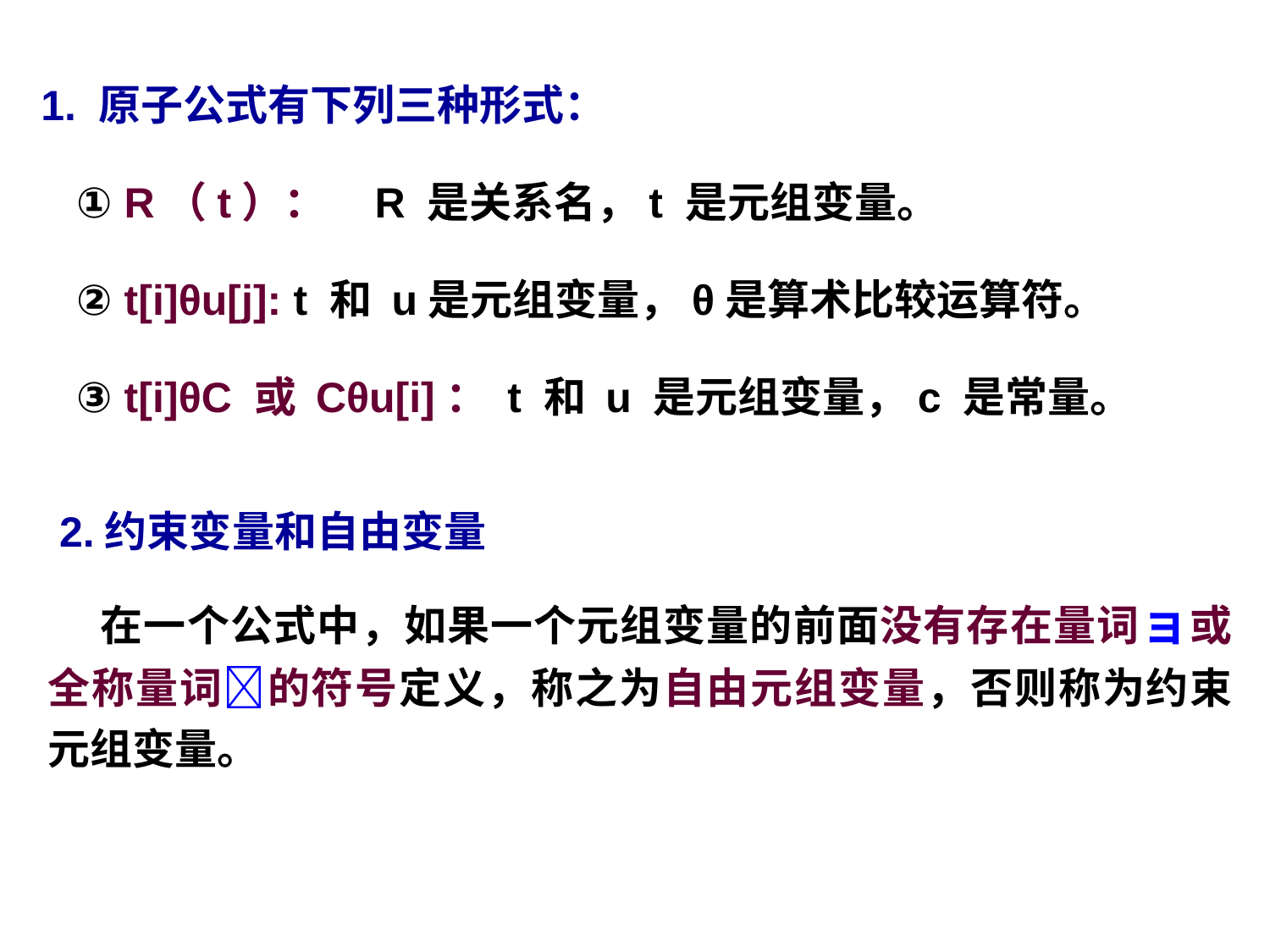

1. 原子公式有下列三种形式：
     ① R（t）：    R 是关系名，t 是元组变量。
     ② t[i]θu[j]: t 和 u是元组变量，θ是算术比较运算符。
     ③ t[i]θC 或 Cθu[i]： t 和 u 是元组变量，c 是常量。
 2.约束变量和自由变量
    在一个公式中，如果一个元组变量的前面没有存在量词ョ或全称量词∀的符号定义，称之为自由元组变量，否则称为约束元组变量。